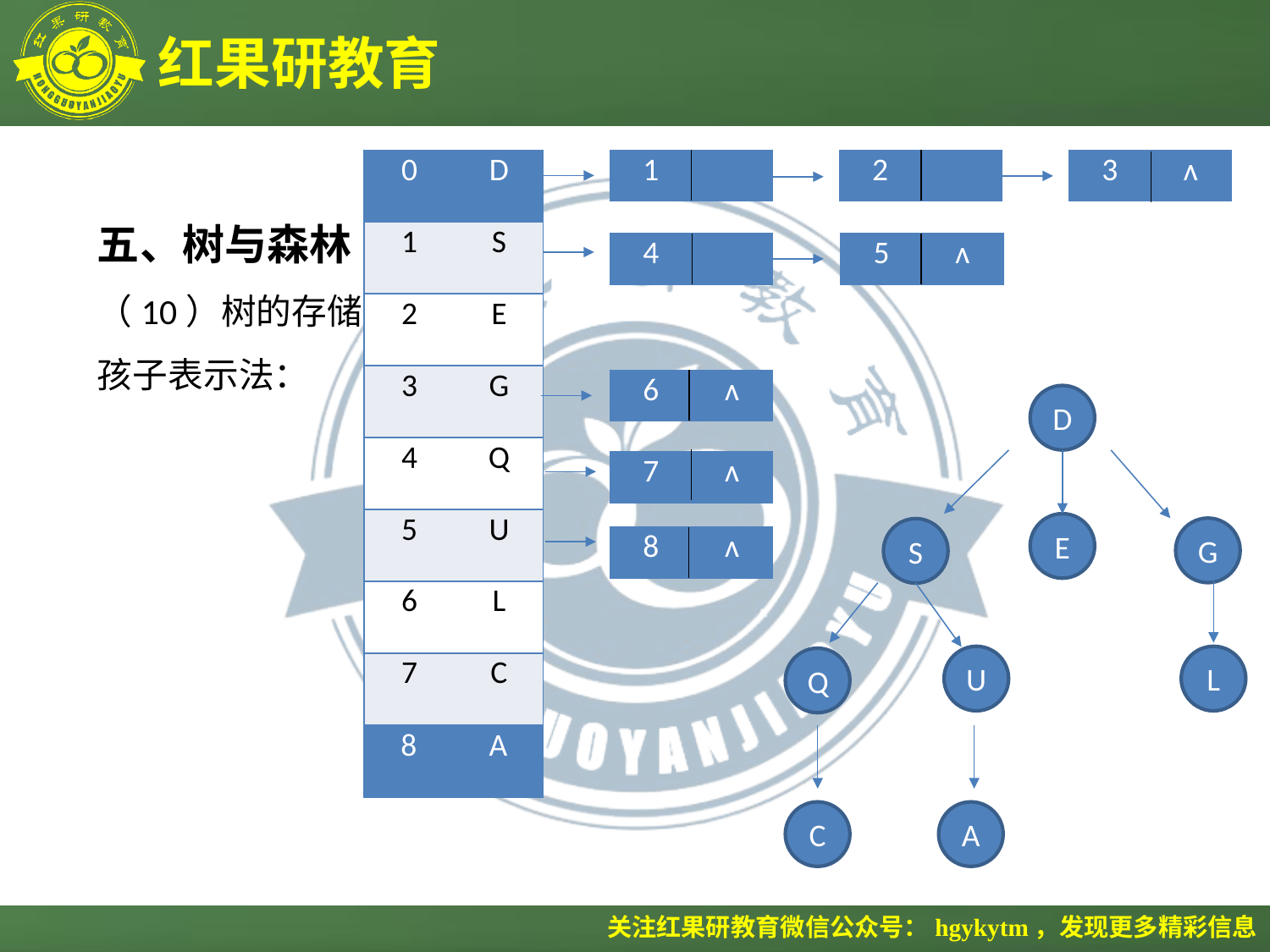

| 0 | D |
| --- | --- |
| 1 | S |
| 2 | E |
| 3 | G |
| 4 | Q |
| 5 | U |
| 6 | L |
| 7 | C |
| 1 |  |
| --- | --- |
| 2 |  |
| --- | --- |
| 3 | ᴧ |
| --- | --- |
五、树与森林
（10）树的存储
孩子表示法：

| 5 | ᴧ |
| --- | --- |
| 4 |  |
| --- | --- |
| 6 | ᴧ |
| --- | --- |
D
| 7 | ᴧ |
| --- | --- |
E
G
S
| 8 | ᴧ |
| --- | --- |
U
L
Q
| 8 | A |
| --- | --- |
A
C